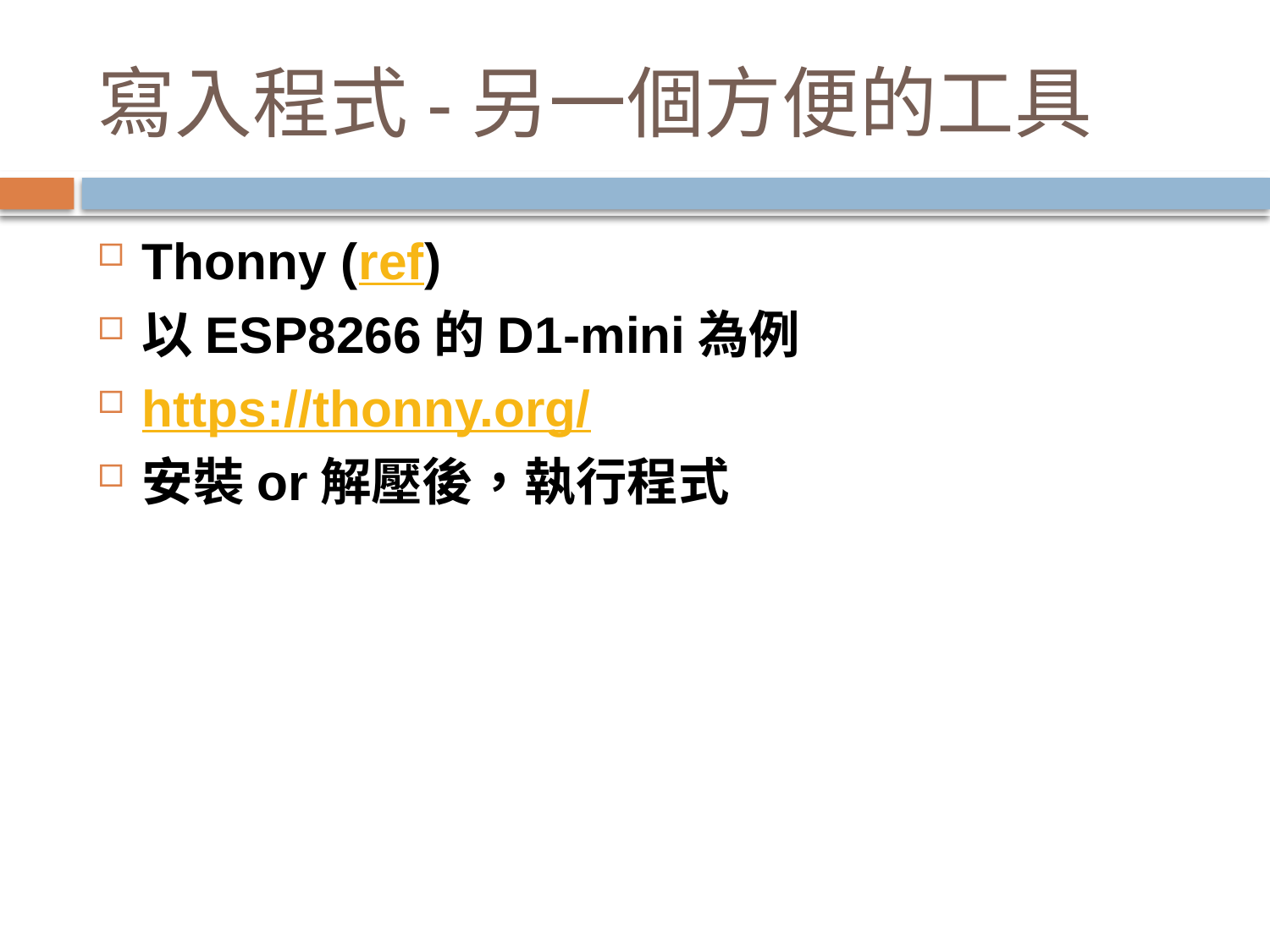

# 寫入程式-另一個方便的工具
Thonny (ref)
以ESP8266的D1-mini為例
https://thonny.org/
安裝or解壓後，執行程式